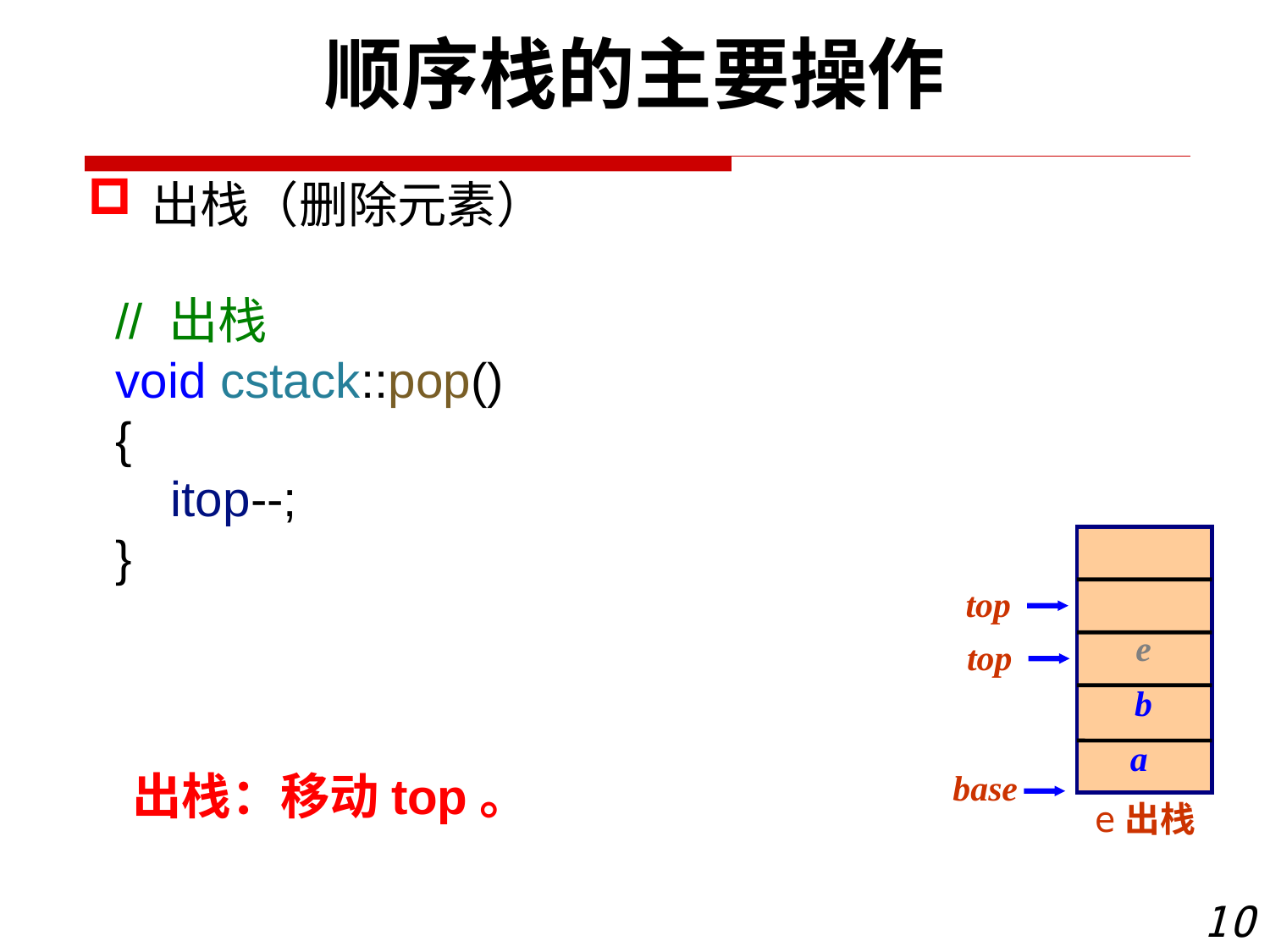

顺序栈的主要操作
出栈（删除元素）
// 出栈
void cstack::pop()
{
    itop--;
}

e
b
a

e出栈
base

top

top

出栈：移动top。
10